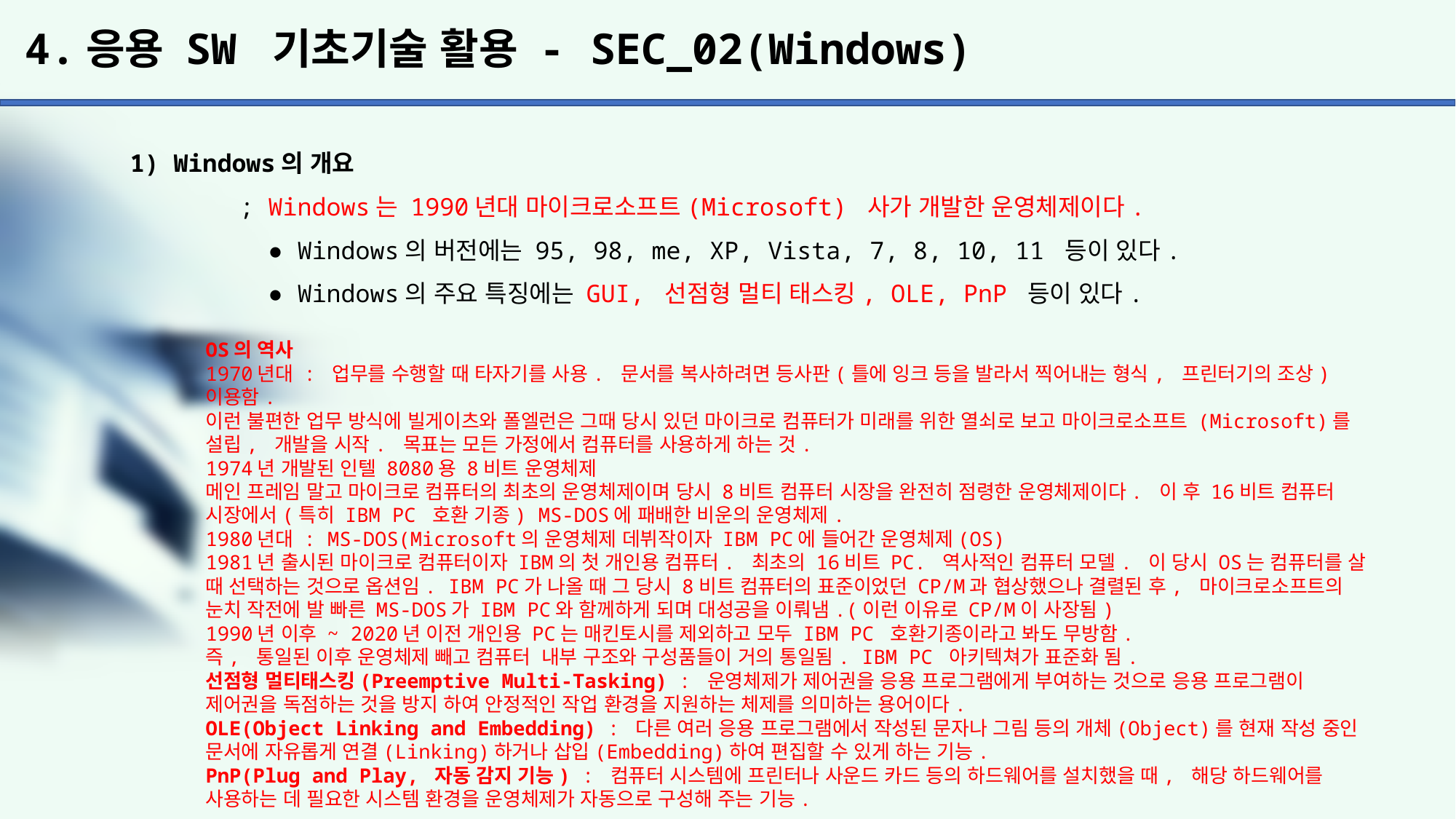

# 4.응용 SW 기초기술 활용 - SEC_02(Windows)
1) Windows의 개요
	; Windows는 1990년대 마이크로소프트(Microsoft) 사가 개발한 운영체제이다.
	  ● Windows의 버전에는 95, 98, me, XP, Vista, 7, 8, 10, 11 등이 있다.
	  ● Windows의 주요 특징에는 GUI, 선점형 멀티 태스킹, OLE, PnP 등이 있다.
OS의 역사
1970년대 : 업무를 수행할 때 타자기를 사용. 문서를 복사하려면 등사판(틀에 잉크 등을 발라서 찍어내는 형식, 프린터기의 조상) 이용함.
이런 불편한 업무 방식에 빌게이츠와 폴엘런은 그때 당시 있던 마이크로 컴퓨터가 미래를 위한 열쇠로 보고 마이크로소프트 (Microsoft)를 설립, 개발을 시작. 목표는 모든 가정에서 컴퓨터를 사용하게 하는 것.
1974년 개발된 인텔 8080용 8비트 운영체제
메인 프레임 말고 마이크로 컴퓨터의 최초의 운영체제이며 당시 8비트 컴퓨터 시장을 완전히 점령한 운영체제이다. 이 후 16비트 컴퓨터 시장에서(특히 IBM PC 호환 기종) MS-DOS에 패배한 비운의 운영체제.
1980년대 : MS-DOS(Microsoft의 운영체제 데뷔작이자 IBM PC에 들어간 운영체제(OS)
1981년 출시된 마이크로 컴퓨터이자 IBM의 첫 개인용 컴퓨터. 최초의 16비트 PC. 역사적인 컴퓨터 모델. 이 당시 OS는 컴퓨터를 살 때 선택하는 것으로 옵션임. IBM PC가 나올 때 그 당시 8비트 컴퓨터의 표준이었던 CP/M과 협상했으나 결렬된 후, 마이크로소프트의 눈치 작전에 발 빠른 MS-DOS가 IBM PC와 함께하게 되며 대성공을 이뤄냄.(이런 이유로 CP/M이 사장됨)
1990년 이후 ~ 2020년 이전 개인용 PC는 매킨토시를 제외하고 모두 IBM PC 호환기종이라고 봐도 무방함.
즉, 통일된 이후 운영체제 빼고 컴퓨터  내부 구조와 구성품들이 거의 통일됨. IBM PC 아키텍쳐가 표준화 됨.
선점형 멀티태스킹(Preemptive Multi-Tasking) : 운영체제가 제어권을 응용 프로그램에게 부여하는 것으로 응용 프로그램이 제어권을 독점하는 것을 방지 하여 안정적인 작업 환경을 지원하는 체제를 의미하는 용어이다.
OLE(Object Linking and Embedding) : 다른 여러 응용 프로그램에서 작성된 문자나 그림 등의 개체(Object)를 현재 작성 중인 문서에 자유롭게 연결(Linking)하거나 삽입(Embedding)하여 편집할 수 있게 하는 기능.
PnP(Plug and Play, 자동 감지 기능) : 컴퓨터 시스템에 프린터나 사운드 카드 등의 하드웨어를 설치했을 때, 해당 하드웨어를 사용하는 데 필요한 시스템 환경을 운영체제가 자동으로 구성해 주는 기능.